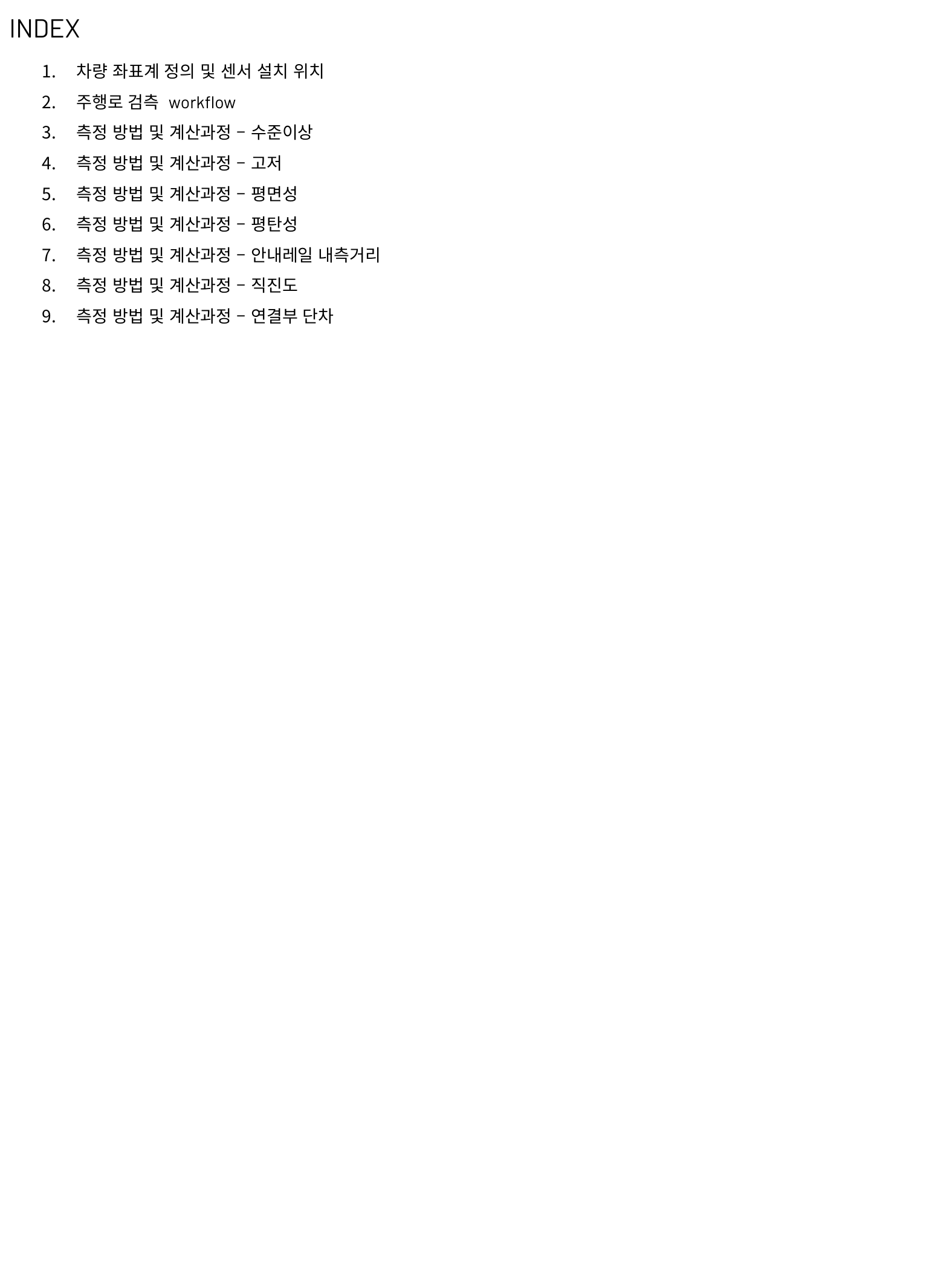

# INDEX
차량 좌표계 정의 및 센서 설치 위치
주행로 검측 workflow
측정 방법 및 계산과정 – 수준이상
측정 방법 및 계산과정 – 고저
측정 방법 및 계산과정 – 평면성
측정 방법 및 계산과정 – 평탄성
측정 방법 및 계산과정 – 안내레일 내측거리
측정 방법 및 계산과정 – 직진도
측정 방법 및 계산과정 – 연결부 단차